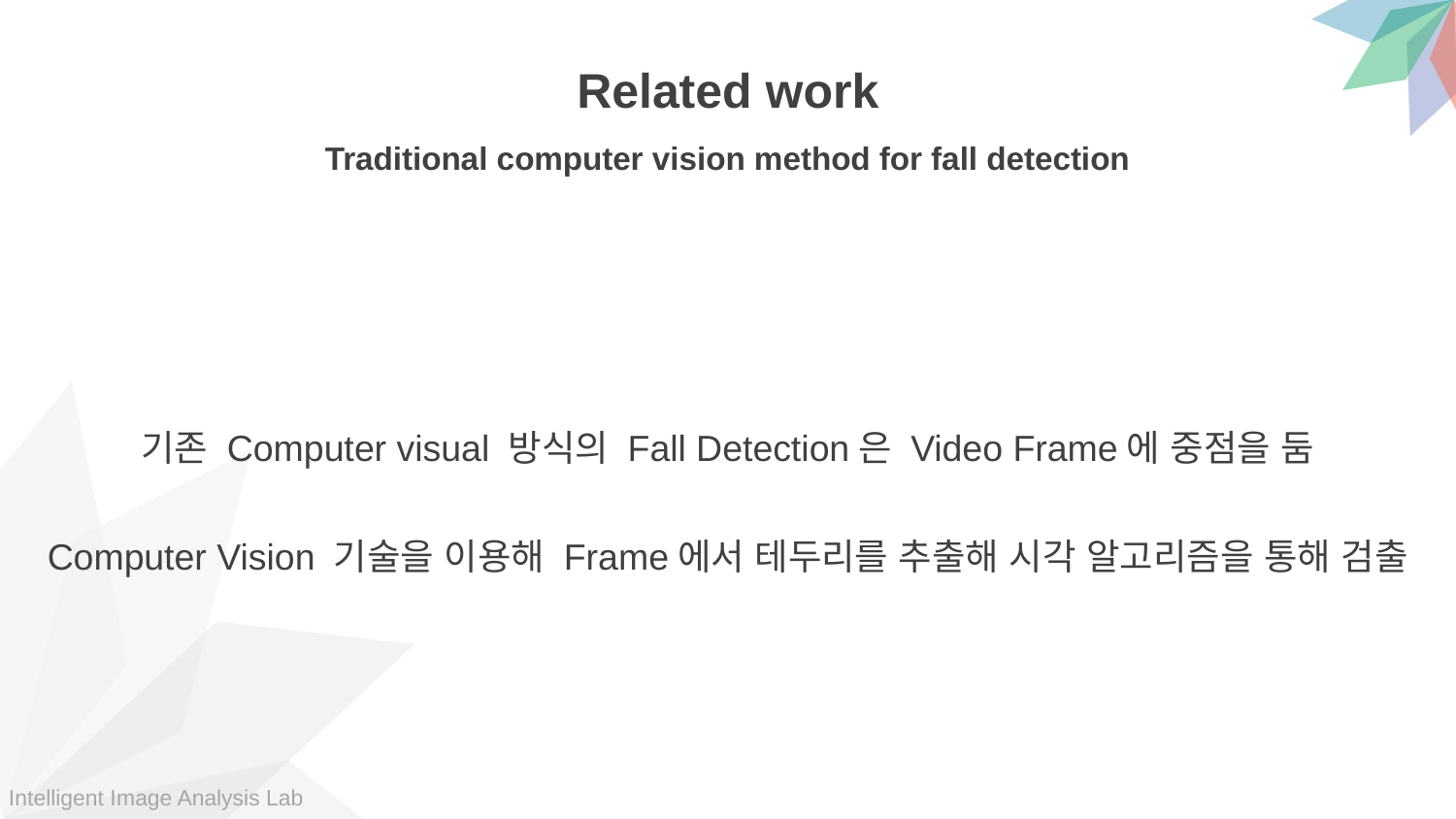

Related work
Traditional computer vision method for fall detection
기존 Computer visual 방식의 Fall Detection은 Video Frame에 중점을 둠
Computer Vision 기술을 이용해 Frame에서 테두리를 추출해 시각 알고리즘을 통해 검출